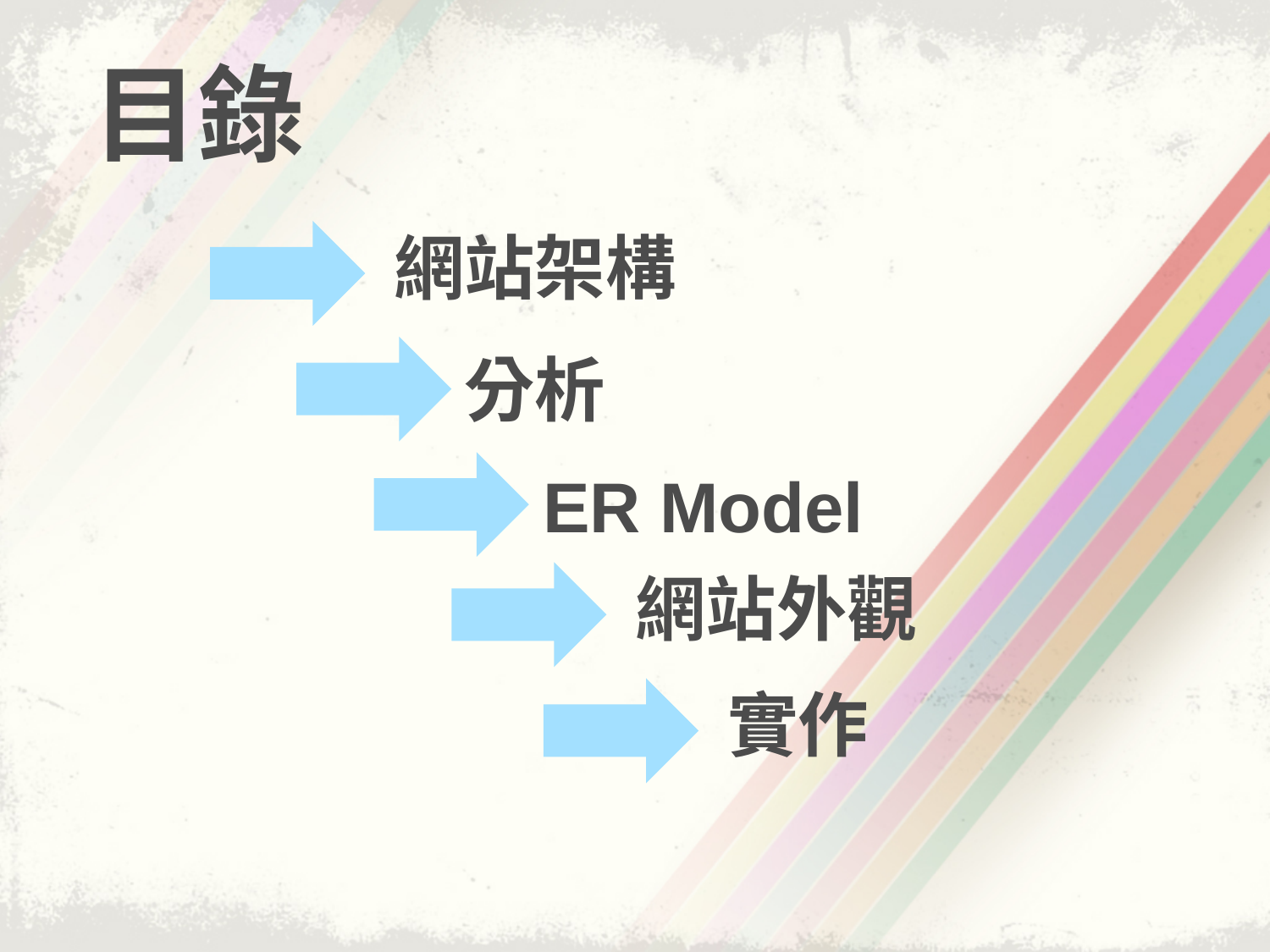

目錄
網站架構

分析

ER Model
網站外觀

實作